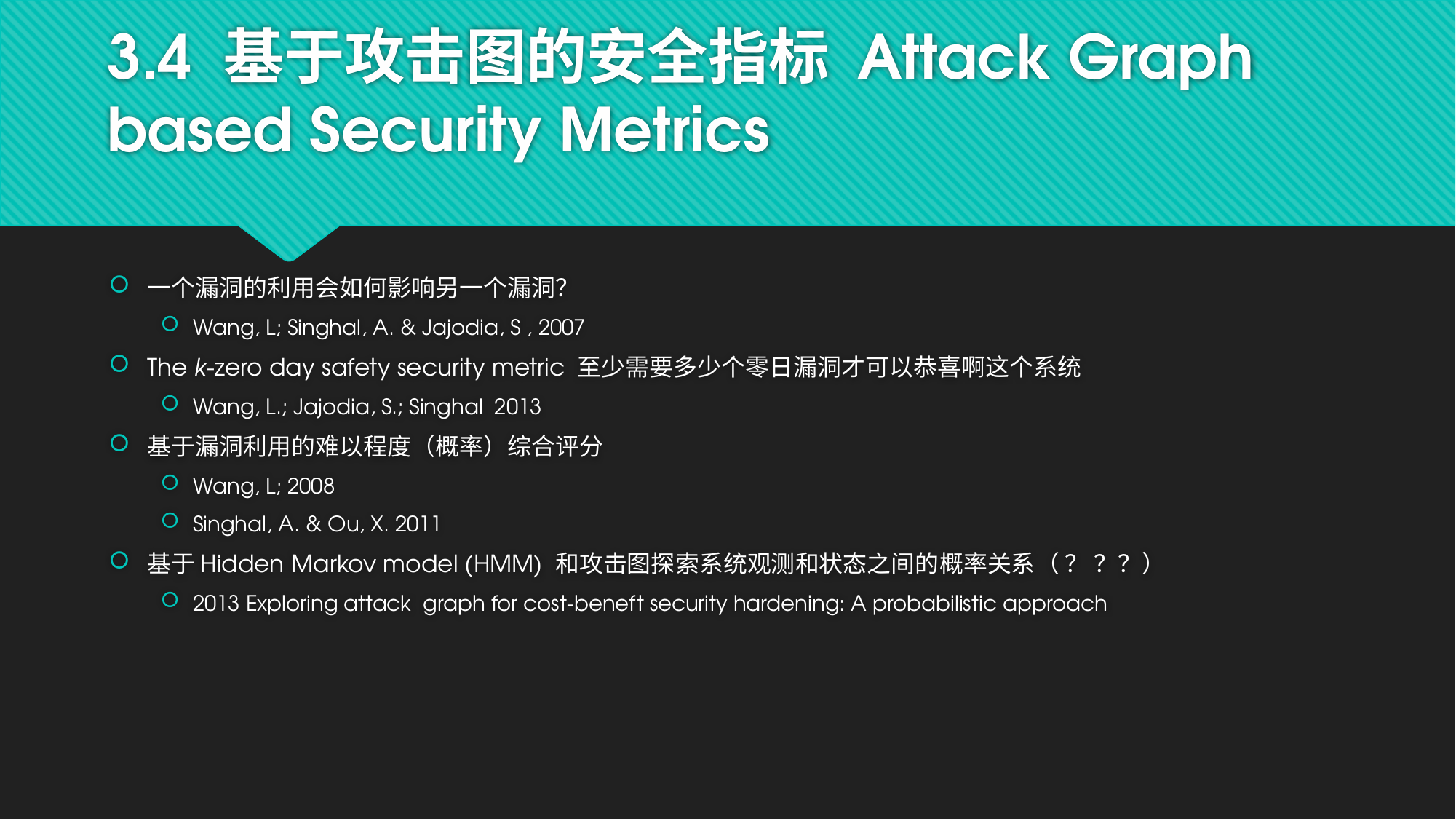

# 3.4 基于攻击图的安全指标 Attack Graph based Security Metrics
一个漏洞的利用会如何影响另一个漏洞？
Wang, L; Singhal, A. & Jajodia, S , 2007
The k-zero day safety security metric 至少需要多少个零日漏洞才可以恭喜啊这个系统
Wang, L.; Jajodia, S.; Singhal  2013
基于漏洞利用的难以程度（概率）综合评分
Wang, L; 2008
Singhal, A. & Ou, X. 2011
基于Hidden Markov model (HMM) 和攻击图探索系统观测和状态之间的概率关系（ ？ ？？）
2013 Exploring attack  graph for cost-beneft security hardening: A probabilistic approach